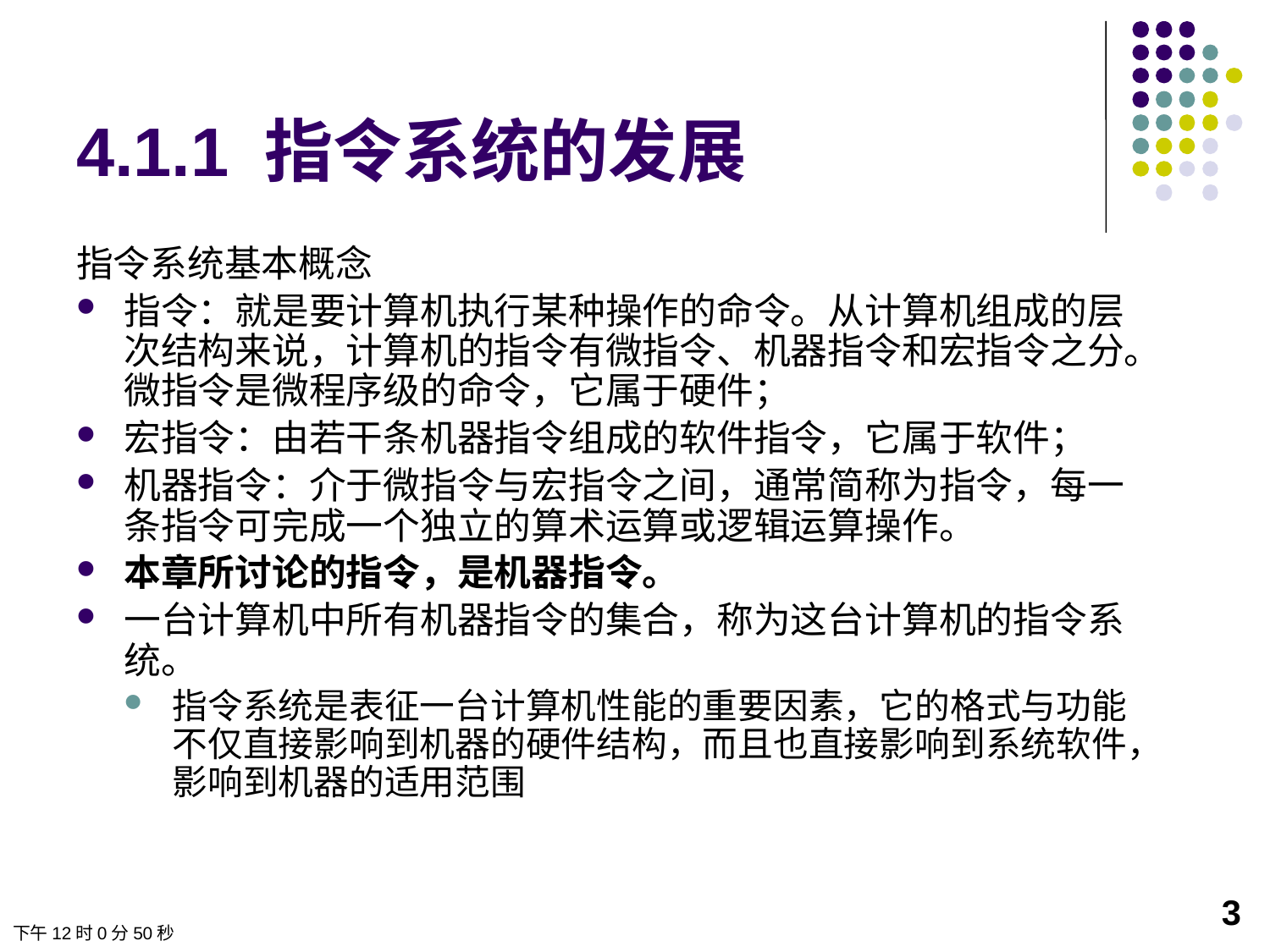

# 4.1.1 指令系统的发展
指令系统基本概念
指令：就是要计算机执行某种操作的命令。从计算机组成的层次结构来说，计算机的指令有微指令、机器指令和宏指令之分。微指令是微程序级的命令，它属于硬件；
宏指令：由若干条机器指令组成的软件指令，它属于软件；
机器指令：介于微指令与宏指令之间，通常简称为指令，每一条指令可完成一个独立的算术运算或逻辑运算操作。
本章所讨论的指令，是机器指令。
一台计算机中所有机器指令的集合，称为这台计算机的指令系统。
指令系统是表征一台计算机性能的重要因素，它的格式与功能不仅直接影响到机器的硬件结构，而且也直接影响到系统软件，影响到机器的适用范围
3
下午12时0分50秒